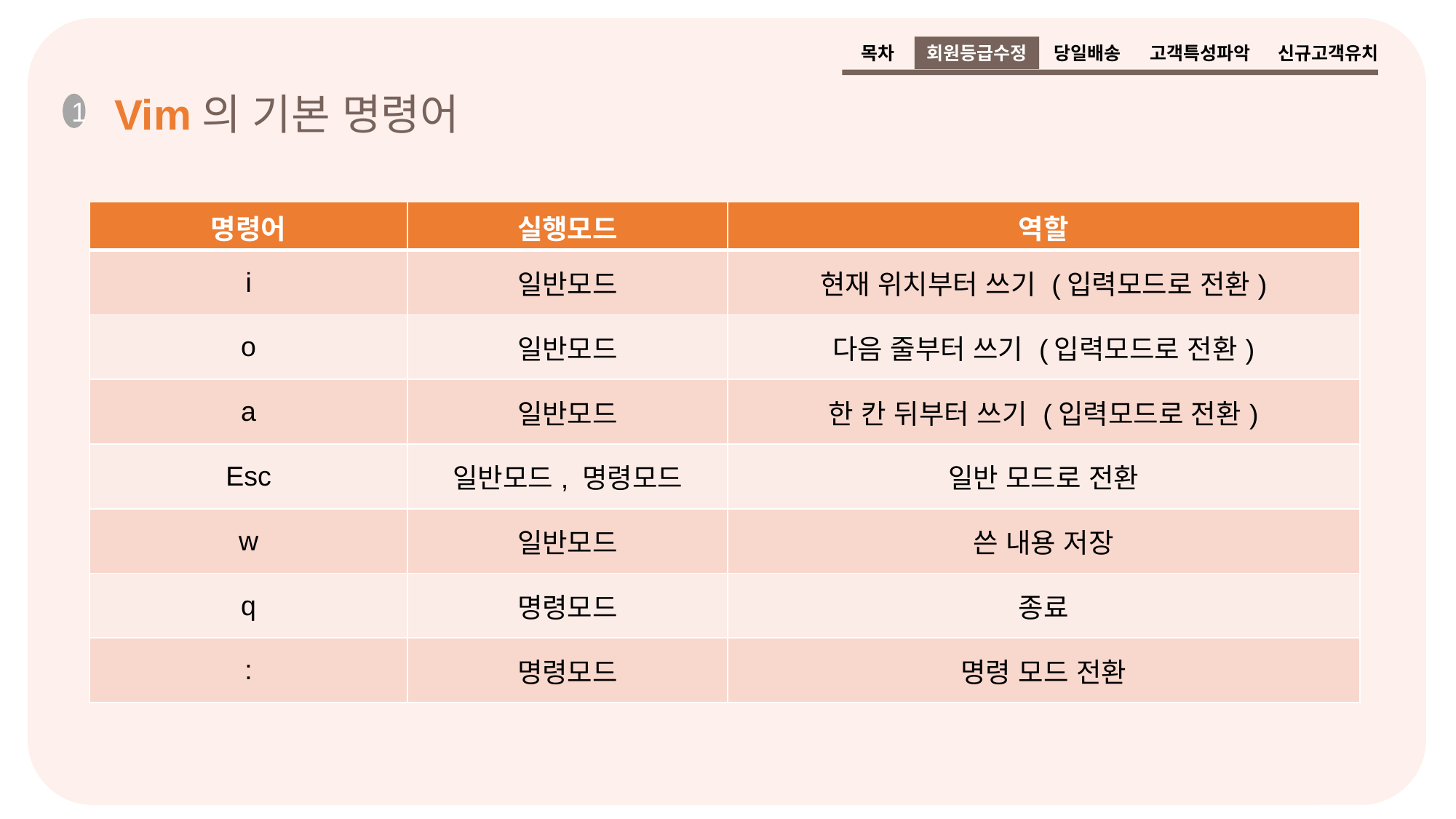

목차
회원등급수정
당일배송
고객특성파악
신규고객유치

Vim의 기본 명령어
1
| 명령어 | 실행모드 | 역할 |
| --- | --- | --- |
| i | 일반모드 | 현재 위치부터 쓰기 (입력모드로 전환) |
| o | 일반모드 | 다음 줄부터 쓰기 (입력모드로 전환) |
| a | 일반모드 | 한 칸 뒤부터 쓰기 (입력모드로 전환) |
| Esc | 일반모드, 명령모드 | 일반 모드로 전환 |
| w | 일반모드 | 쓴 내용 저장 |
| q | 명령모드 | 종료 |
| : | 명령모드 | 명령 모드 전환 |